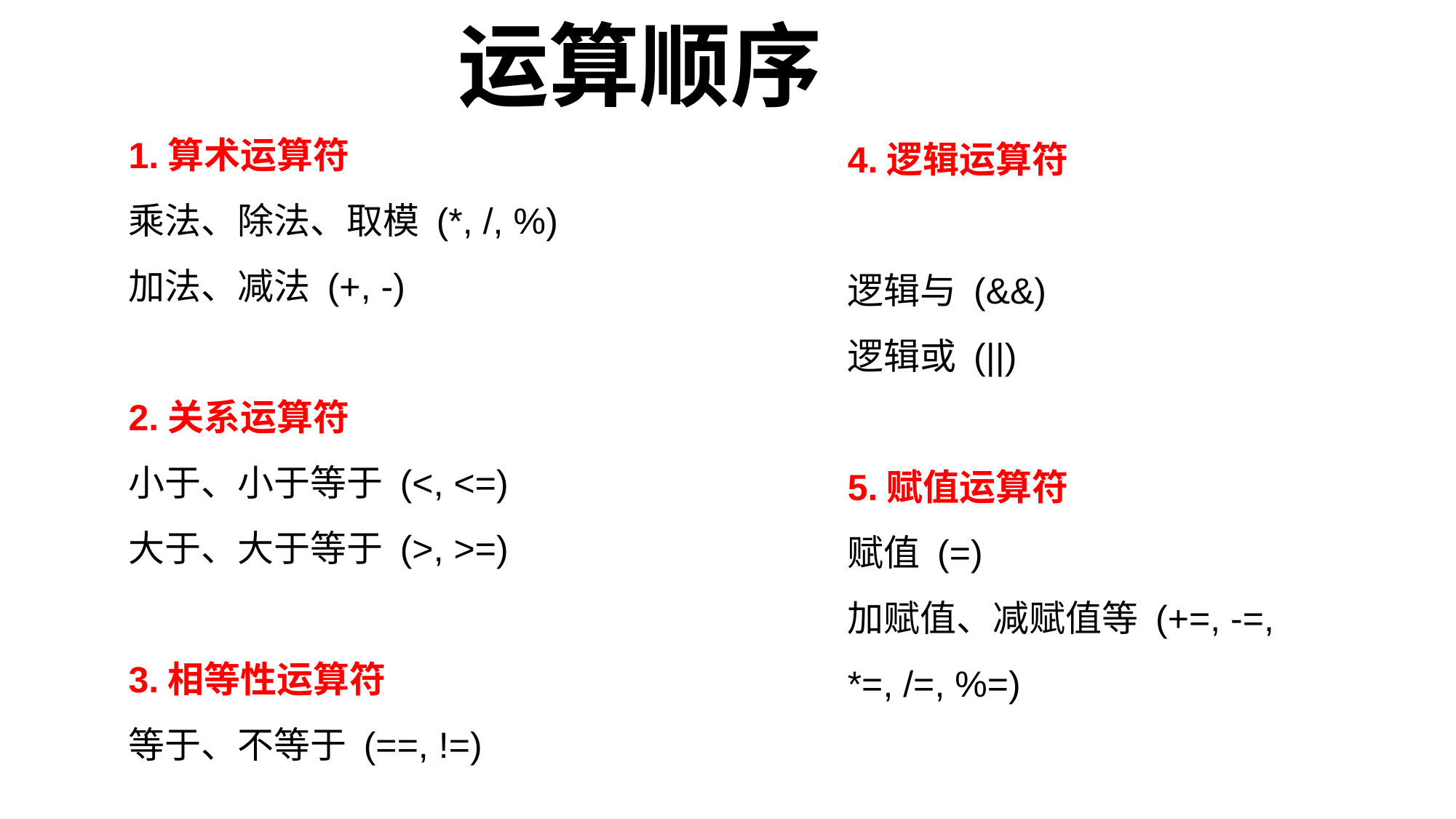

运算顺序
1.算术运算符
乘法、除法、取模 (*, /, %)
加法、减法 (+, -)

2.关系运算符
小于、小于等于 (<, <=)
大于、大于等于 (>, >=)

3.相等性运算符
等于、不等于 (==, !=)

4.逻辑运算符

逻辑与 (&&)
逻辑或 (||)

5.赋值运算符
赋值 (=)
加赋值、减赋值等 (+=, -=, *=, /=, %=)